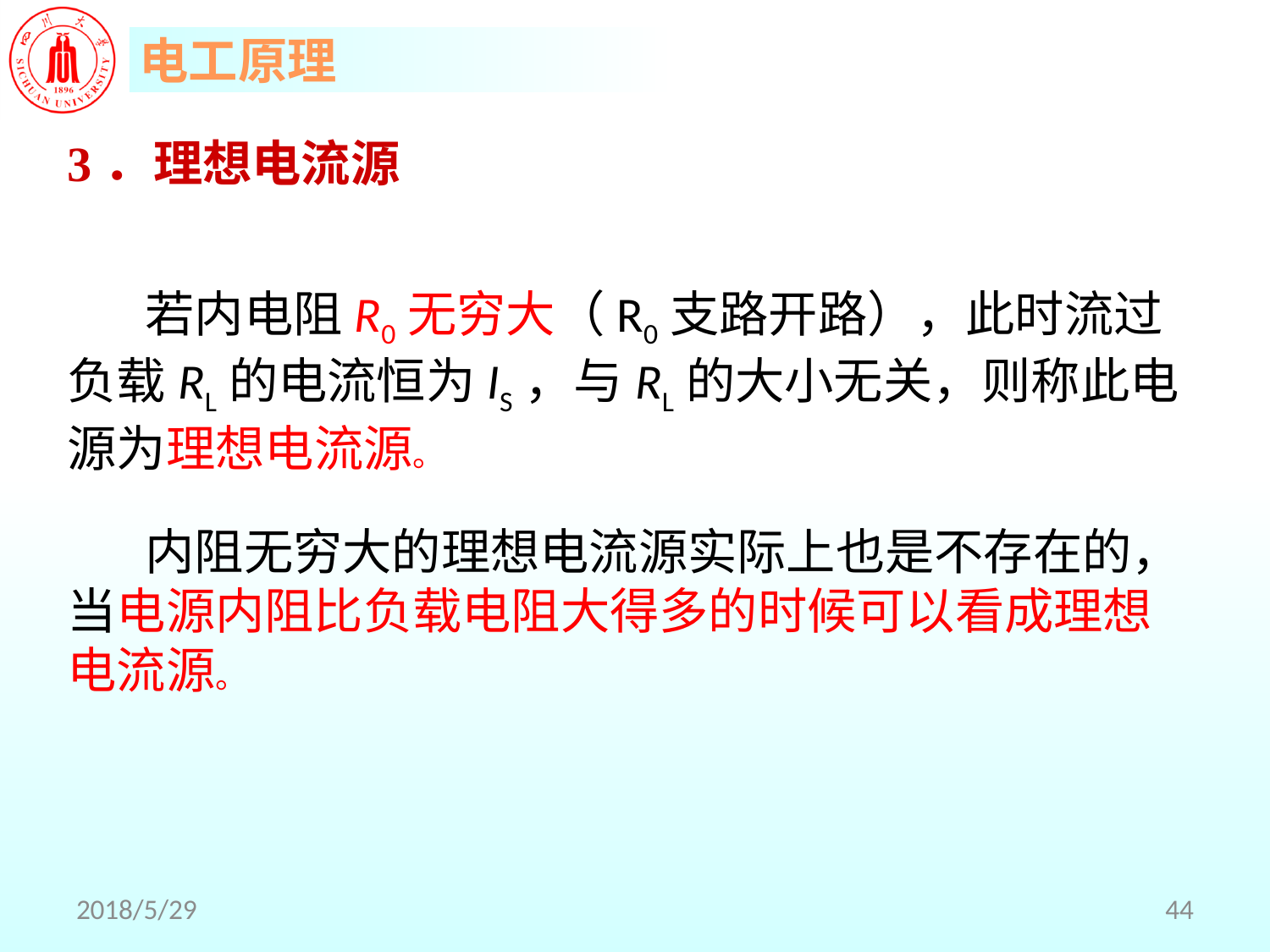

3．理想电流源
      若内电阻R0无穷大（R0支路开路），此时流过负载RL的电流恒为IS，与RL的大小无关，则称此电源为理想电流源。
      内阻无穷大的理想电流源实际上也是不存在的，当电源内阻比负载电阻大得多的时候可以看成理想电流源。
2018/5/29
44